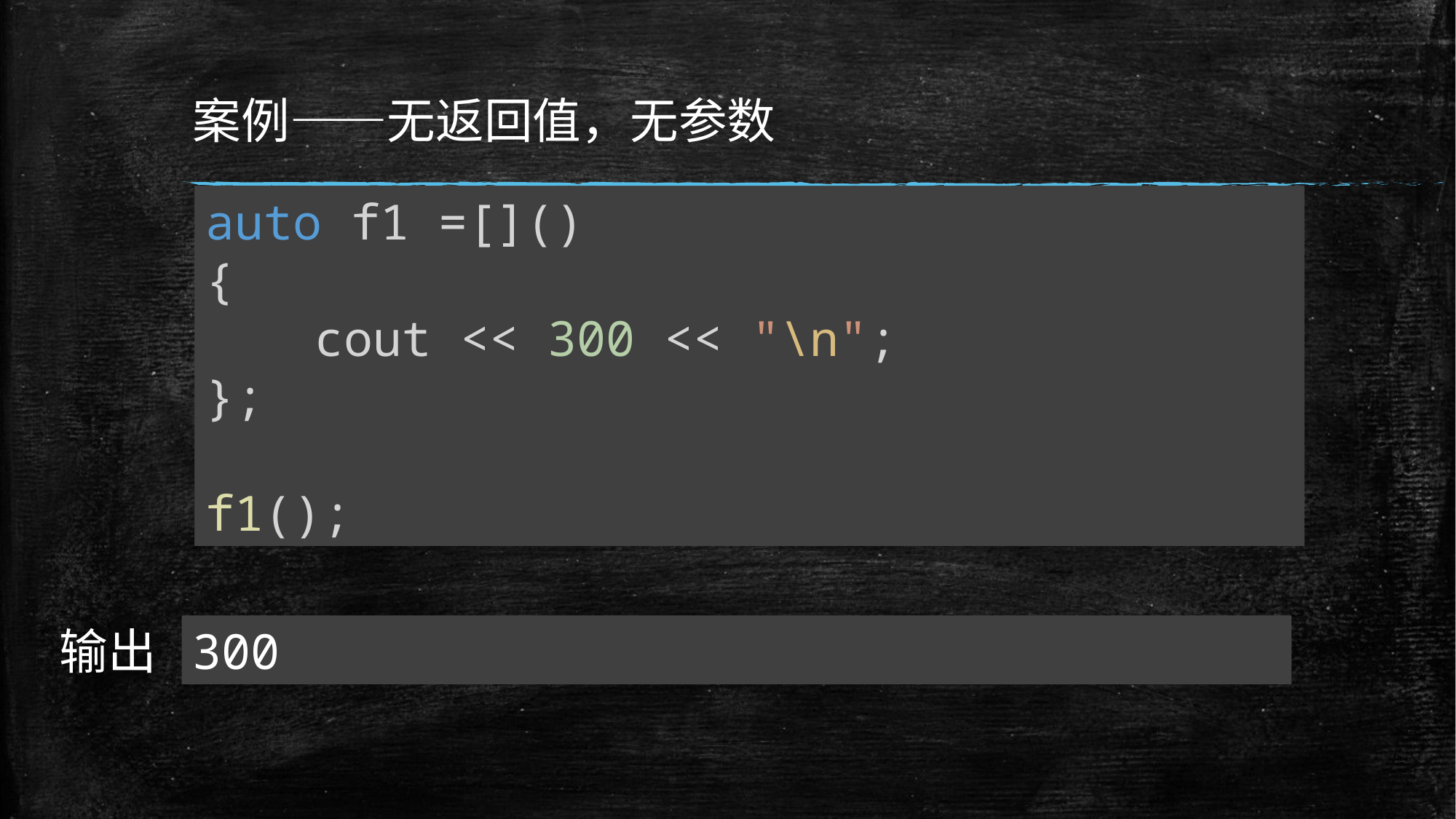

# 案例——无返回值，无参数
auto f1 =[]
{
	cout << 300 << "\n";
};

f1();
auto f1 =[]()
{
	cout << 300 << "\n";
};

f1();
输出
300